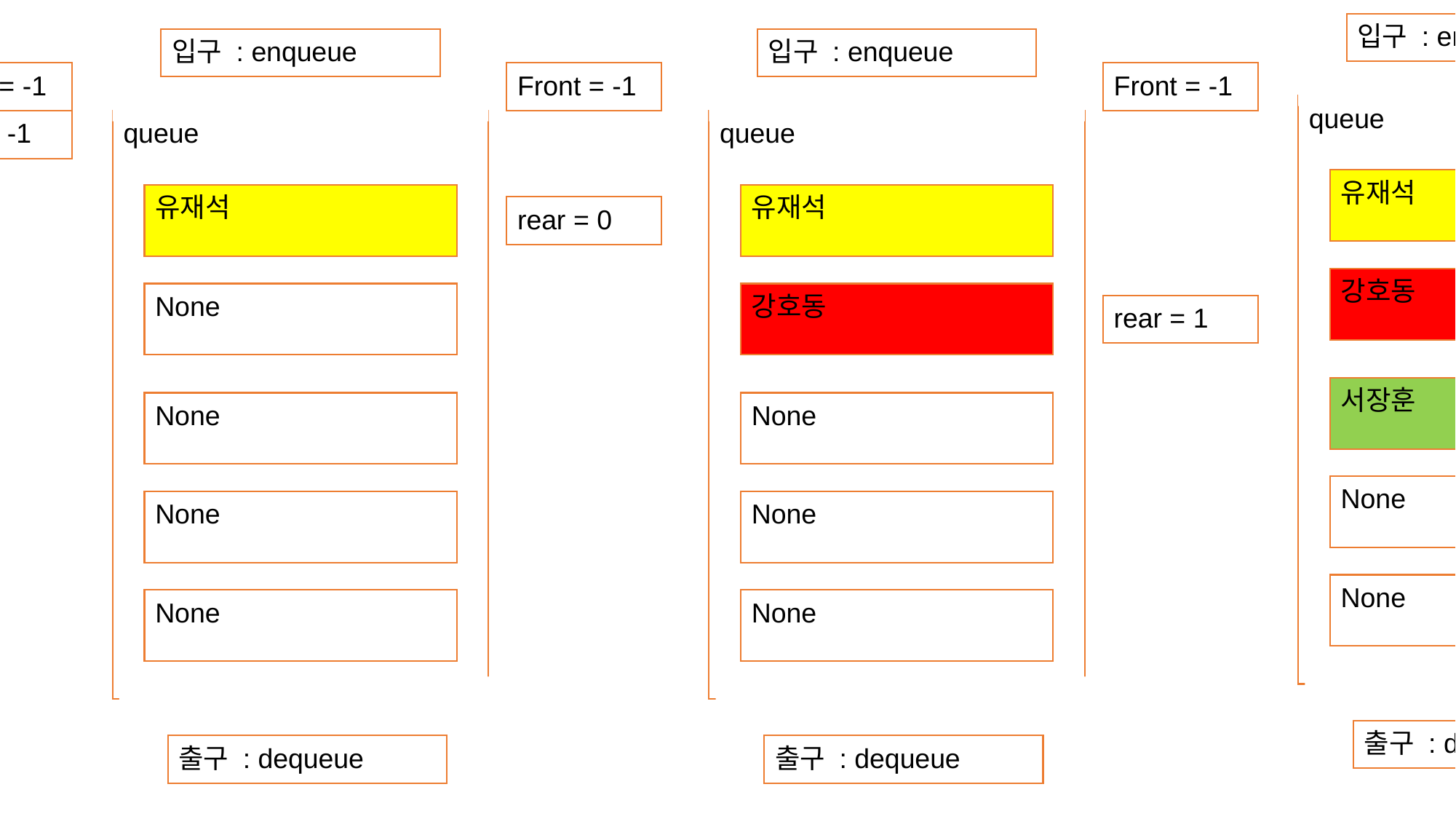

입구 : enqueue
입구 : enqueue
입구 : enqueue
입구 : enqueue
Front = -1
Front = -1
Front = -1
Front = -1

queue
queue
rear = -1
queue
queue
유재석
None
유재석
유재석
rear = 0
강호동
None
None
강호동
rear = 1
서장훈
None
None
None
rear = 2
None
None
None
None
None
None
None
None

출구 : dequeue
출구 : dequeue
출구 : dequeue
출구 : dequeue